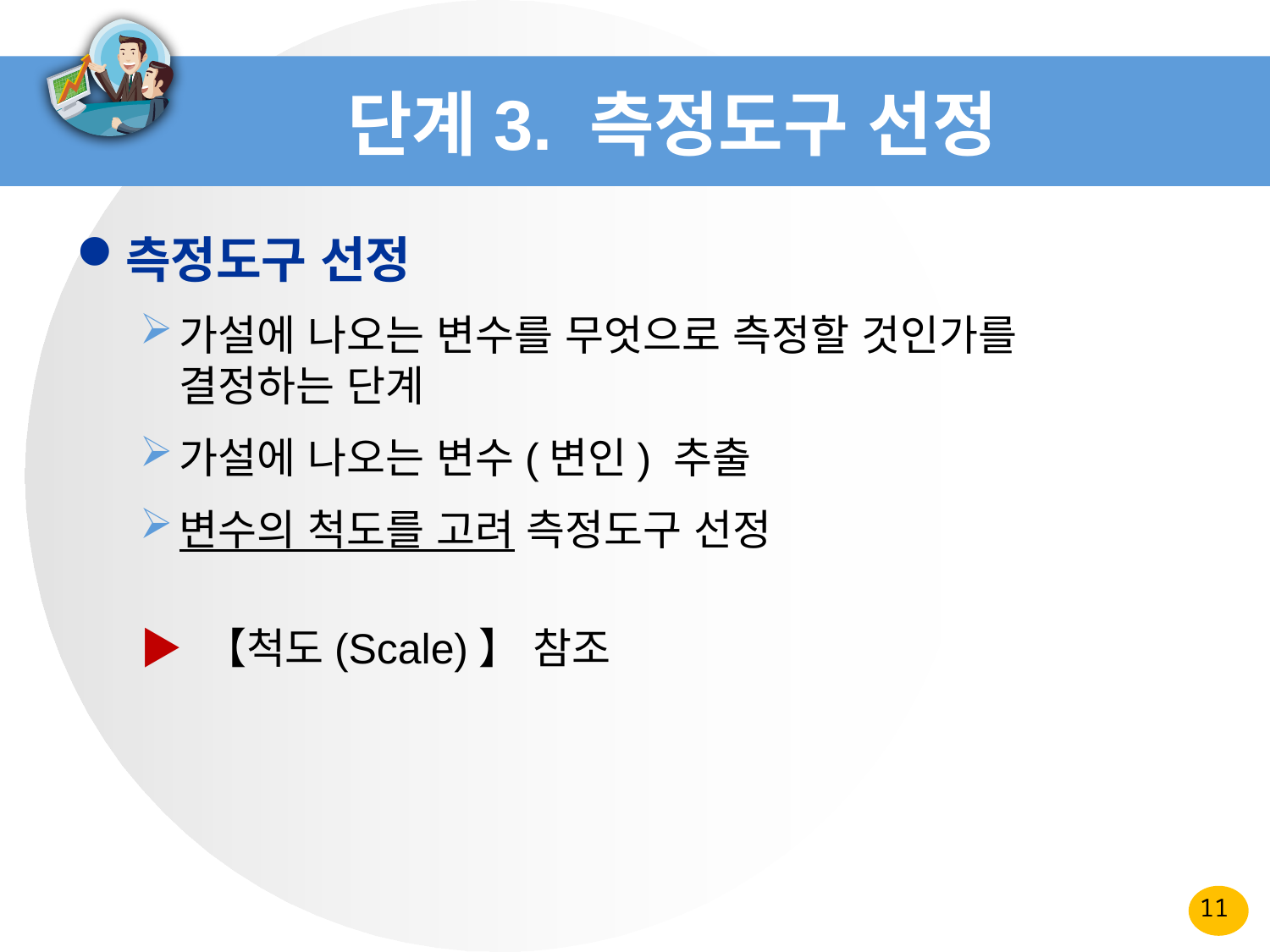

# 단계3. 측정도구 선정
측정도구 선정
가설에 나오는 변수를 무엇으로 측정할 것인가를
결정하는 단계
가설에 나오는 변수(변인) 추출
변수의 척도를 고려 측정도구 선정

▶ 【척도(Scale)】 참조
11